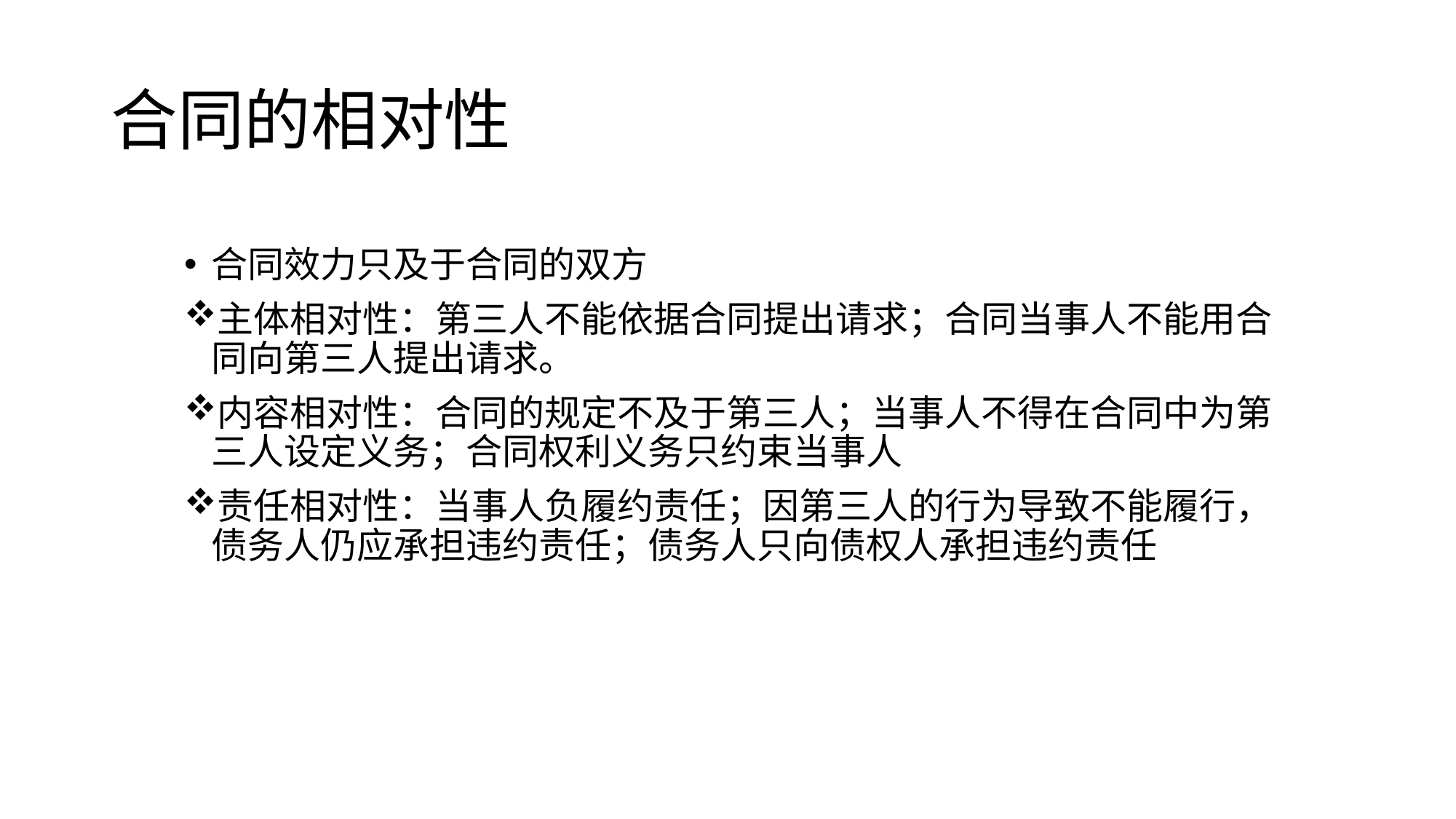

# 合同的相对性
合同效力只及于合同的双方
主体相对性：第三人不能依据合同提出请求；合同当事人不能用合同向第三人提出请求。
内容相对性：合同的规定不及于第三人；当事人不得在合同中为第三人设定义务；合同权利义务只约束当事人
责任相对性：当事人负履约责任；因第三人的行为导致不能履行，债务人仍应承担违约责任；债务人只向债权人承担违约责任